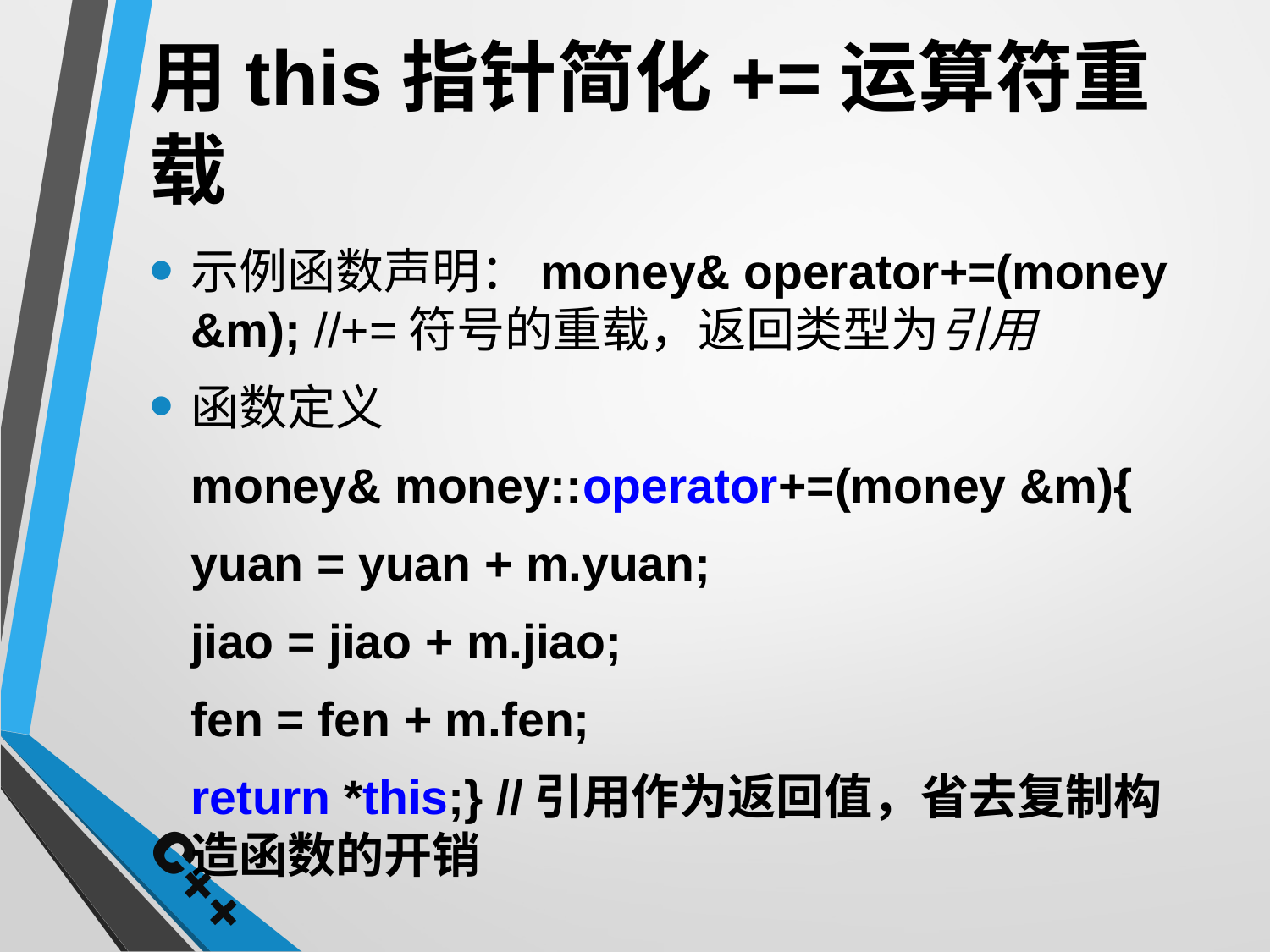

# 用this指针简化+=运算符重载
示例函数声明：money& operator+=(money &m); //+=符号的重载，返回类型为引用
函数定义
	money& money::operator+=(money &m){
			yuan = yuan + m.yuan;
			jiao = jiao + m.jiao;
			fen = fen + m.fen;
			return *this;} //引用作为返回值，省去复制构造函数的开销